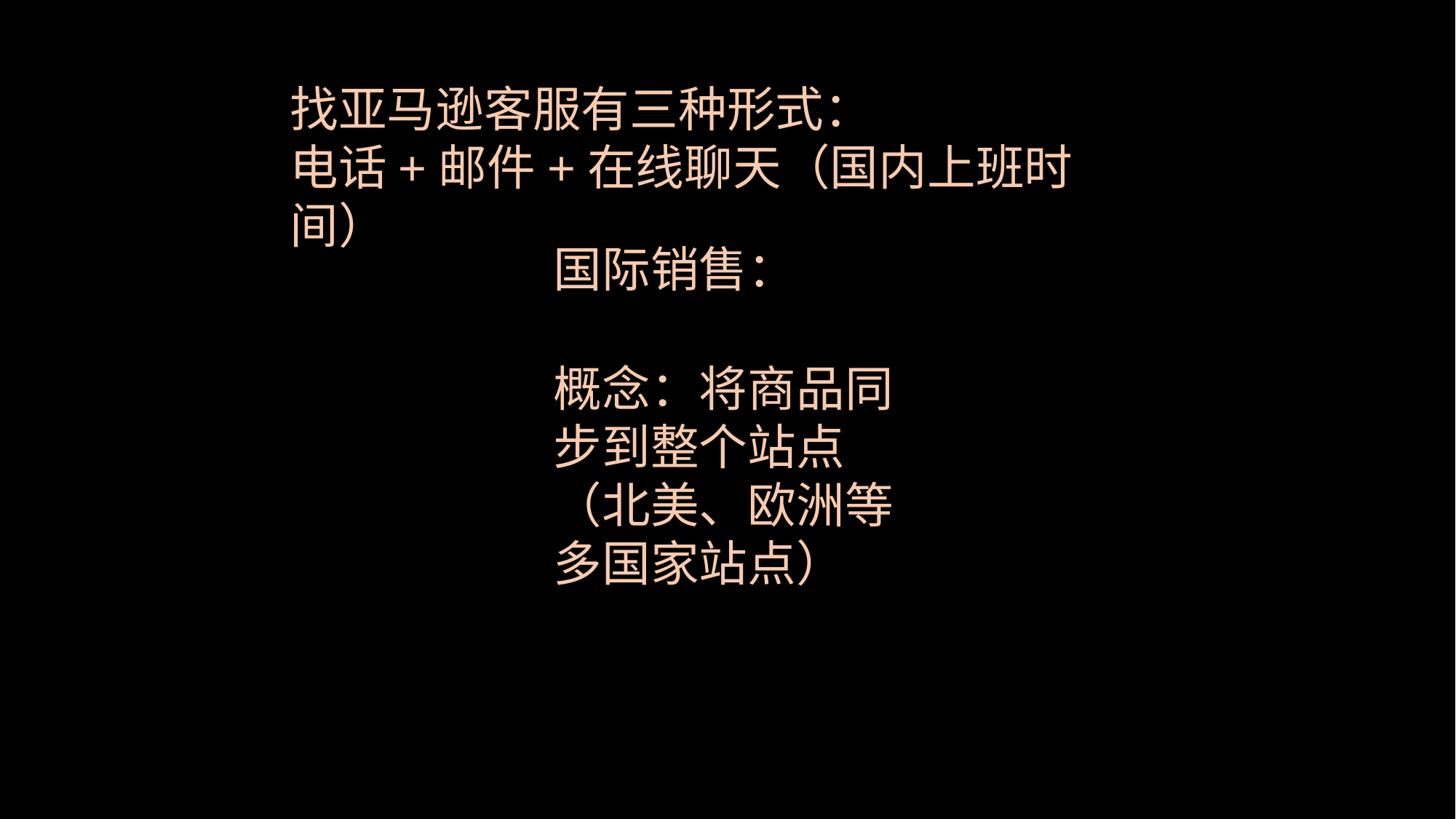

#
找亚马逊客服有三种形式：
电话+邮件+在线聊天（国内上班时间）
国际销售：
概念：将商品同步到整个站点（北美、欧洲等多国家站点）